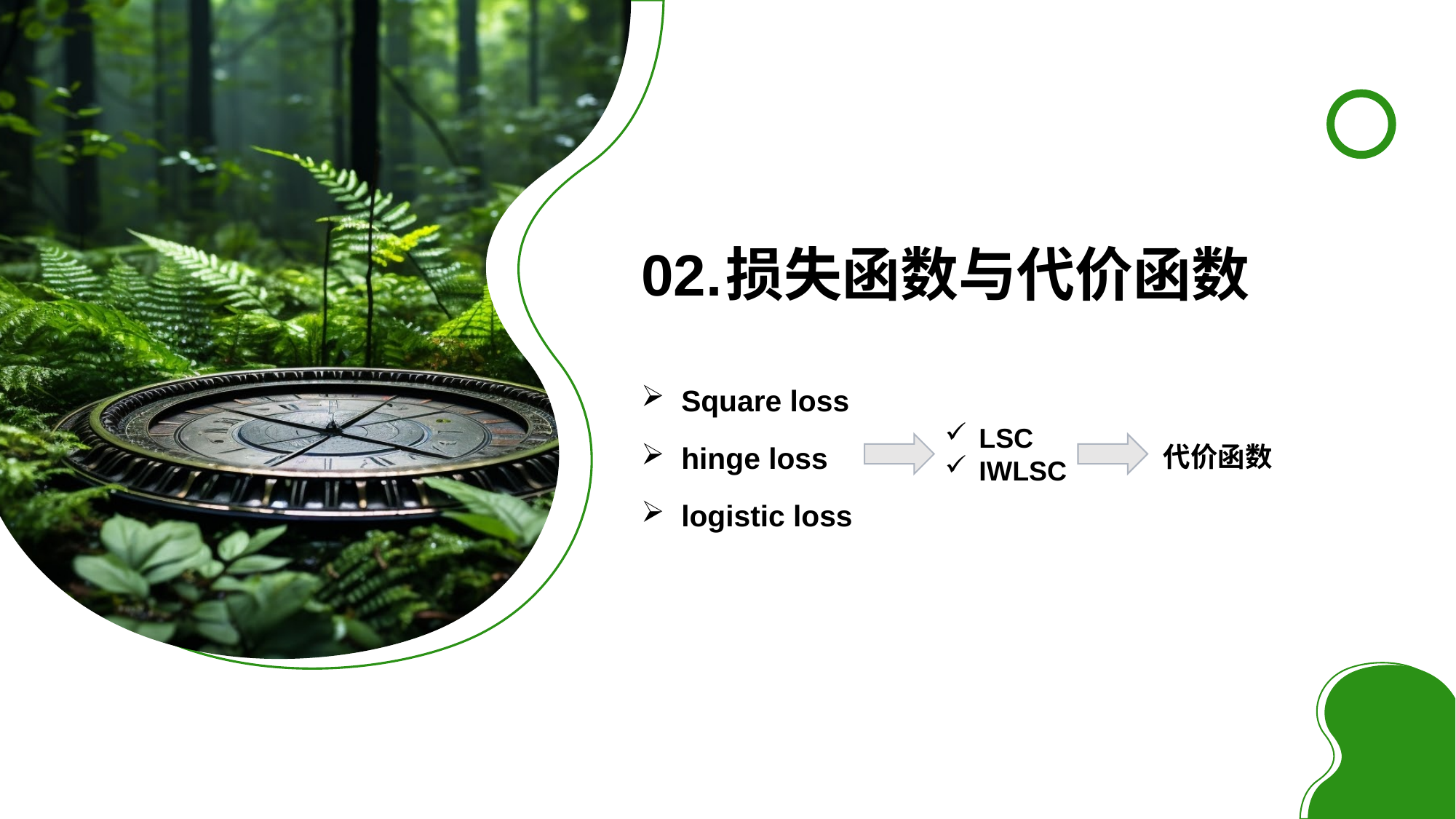

02.损失函数与代价函数
Square loss
hinge loss
logistic loss
LSC
IWLSC

代价函数